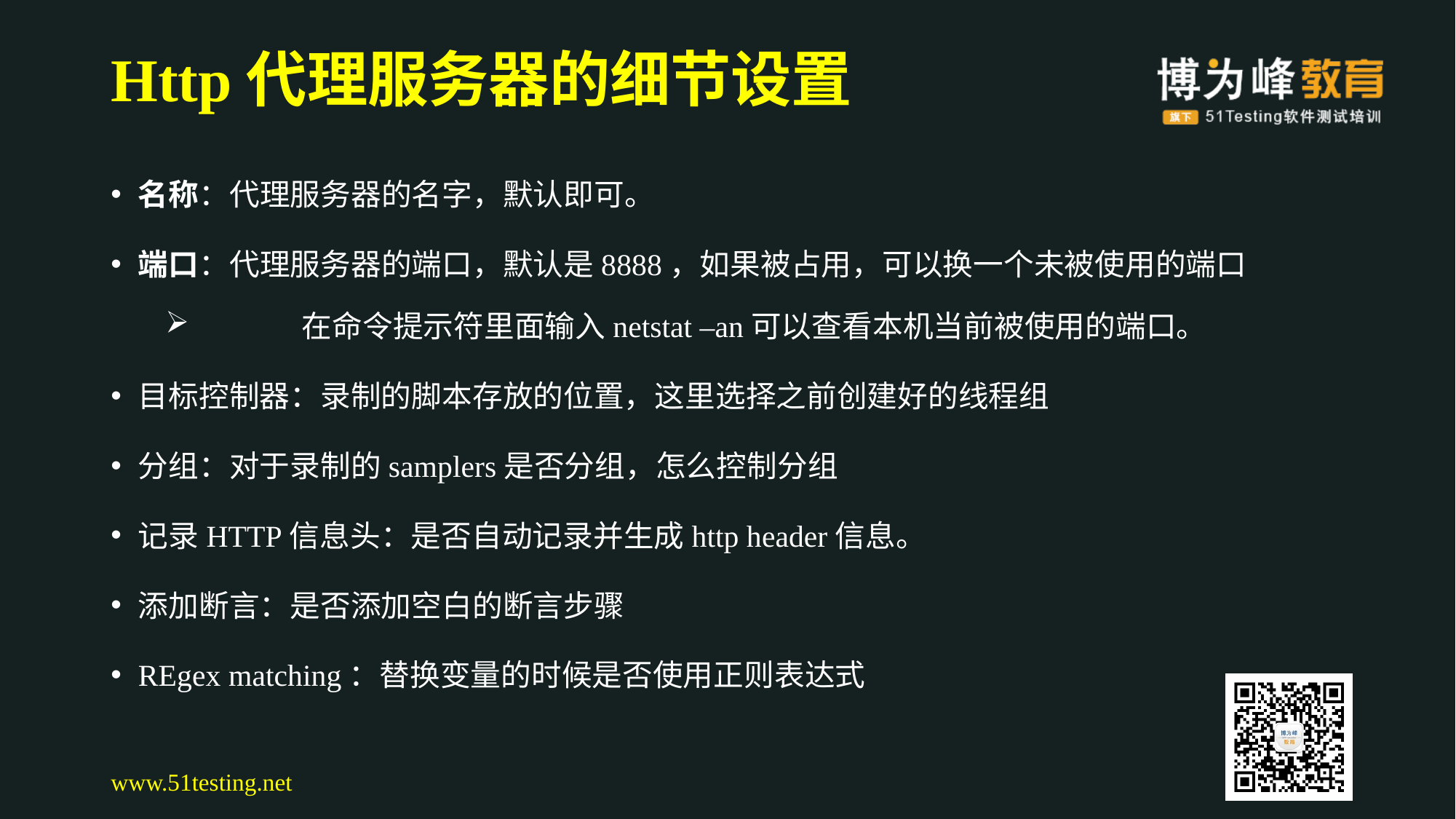

# Http代理服务器的细节设置
名称：代理服务器的名字，默认即可。
端口：代理服务器的端口，默认是8888，如果被占用，可以换一个未被使用的端口
	在命令提示符里面输入netstat –an可以查看本机当前被使用的端口。
目标控制器：录制的脚本存放的位置，这里选择之前创建好的线程组
分组：对于录制的samplers是否分组，怎么控制分组
记录HTTP信息头：是否自动记录并生成http header信息。
添加断言：是否添加空白的断言步骤
REgex matching：替换变量的时候是否使用正则表达式

www.51testing.net